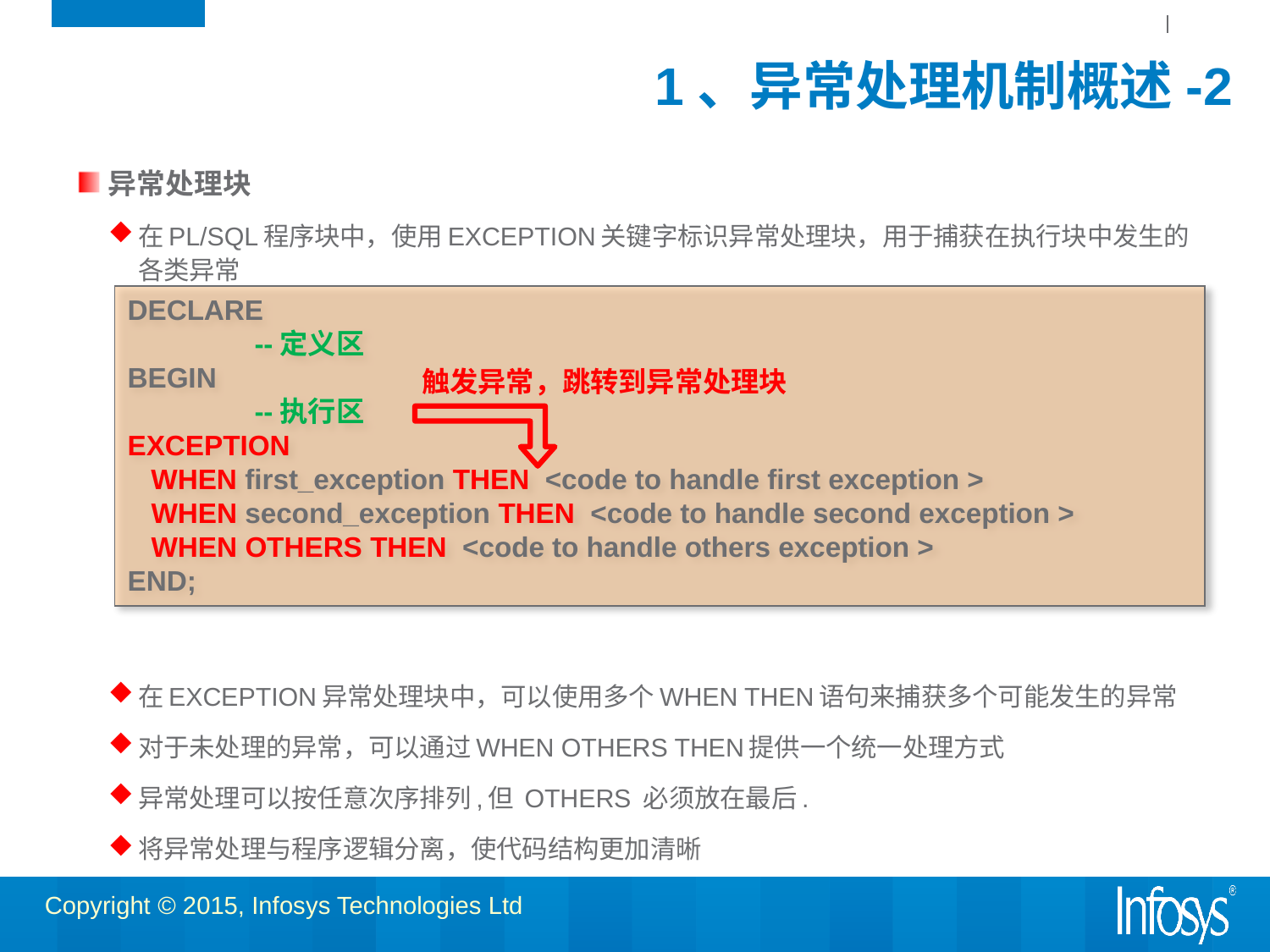

# 1、异常处理机制概述-2
异常处理块
在PL/SQL程序块中，使用EXCEPTION关键字标识异常处理块，用于捕获在执行块中发生的各类异常

在EXCEPTION异常处理块中，可以使用多个WHEN THEN语句来捕获多个可能发生的异常
对于未处理的异常，可以通过WHEN OTHERS THEN提供一个统一处理方式
异常处理可以按任意次序排列,但 OTHERS 必须放在最后.
将异常处理与程序逻辑分离，使代码结构更加清晰

DECLARE
	--定义区
BEGIN
	--执行区
EXCEPTION
   WHEN first_exception THEN  <code to handle first exception >
   WHEN second_exception THEN  <code to handle second exception >
   WHEN OTHERS THEN  <code to handle others exception >
END;
触发异常，跳转到异常处理块